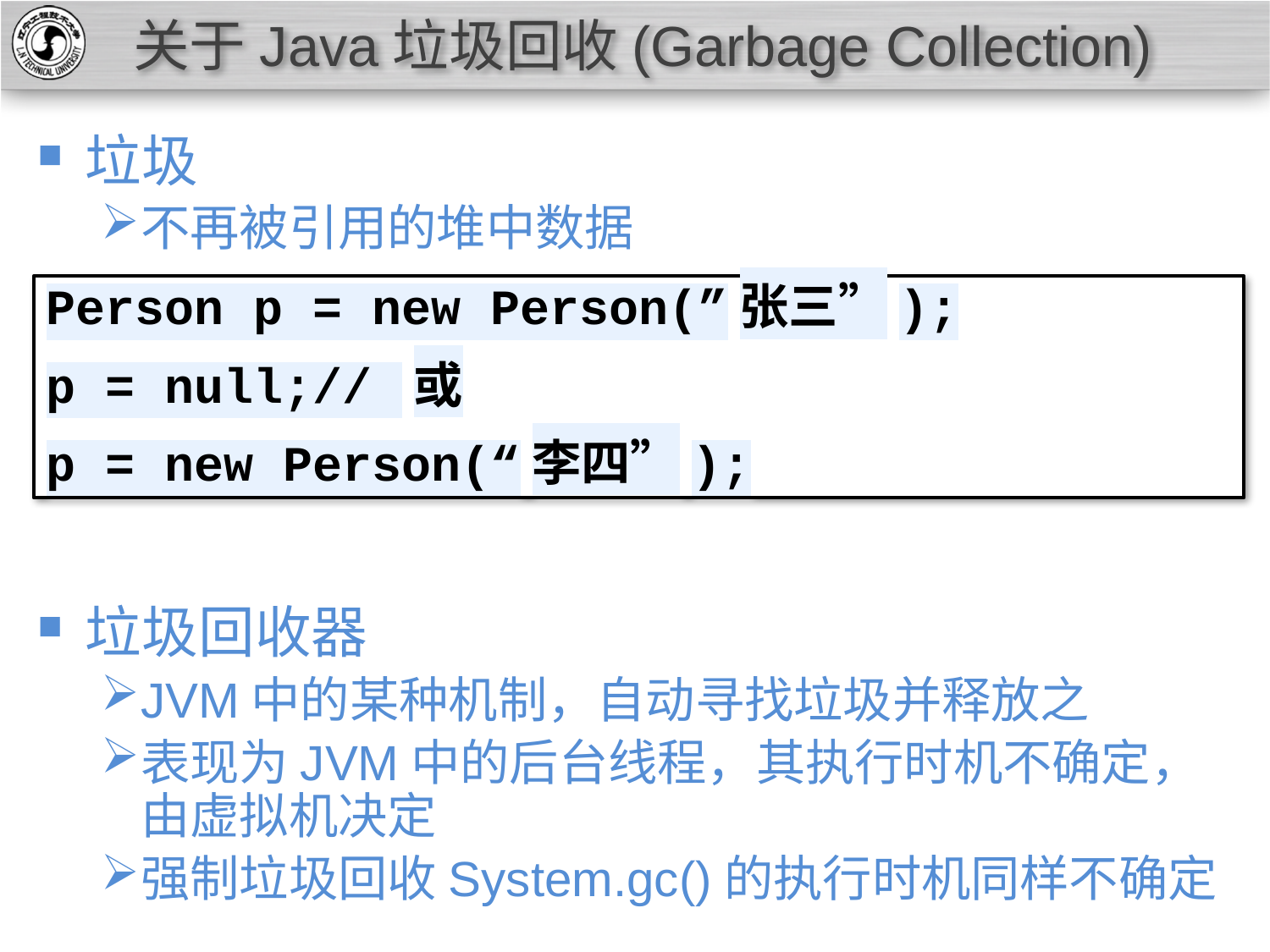

# 关于Java垃圾回收(Garbage Collection)
垃圾
不再被引用的堆中数据

垃圾回收器
JVM中的某种机制，自动寻找垃圾并释放之
表现为JVM中的后台线程，其执行时机不确定，由虚拟机决定
强制垃圾回收System.gc()的执行时机同样不确定
Person p = new Person(”张三”);
p = null;// 或
p = new Person(“李四”);